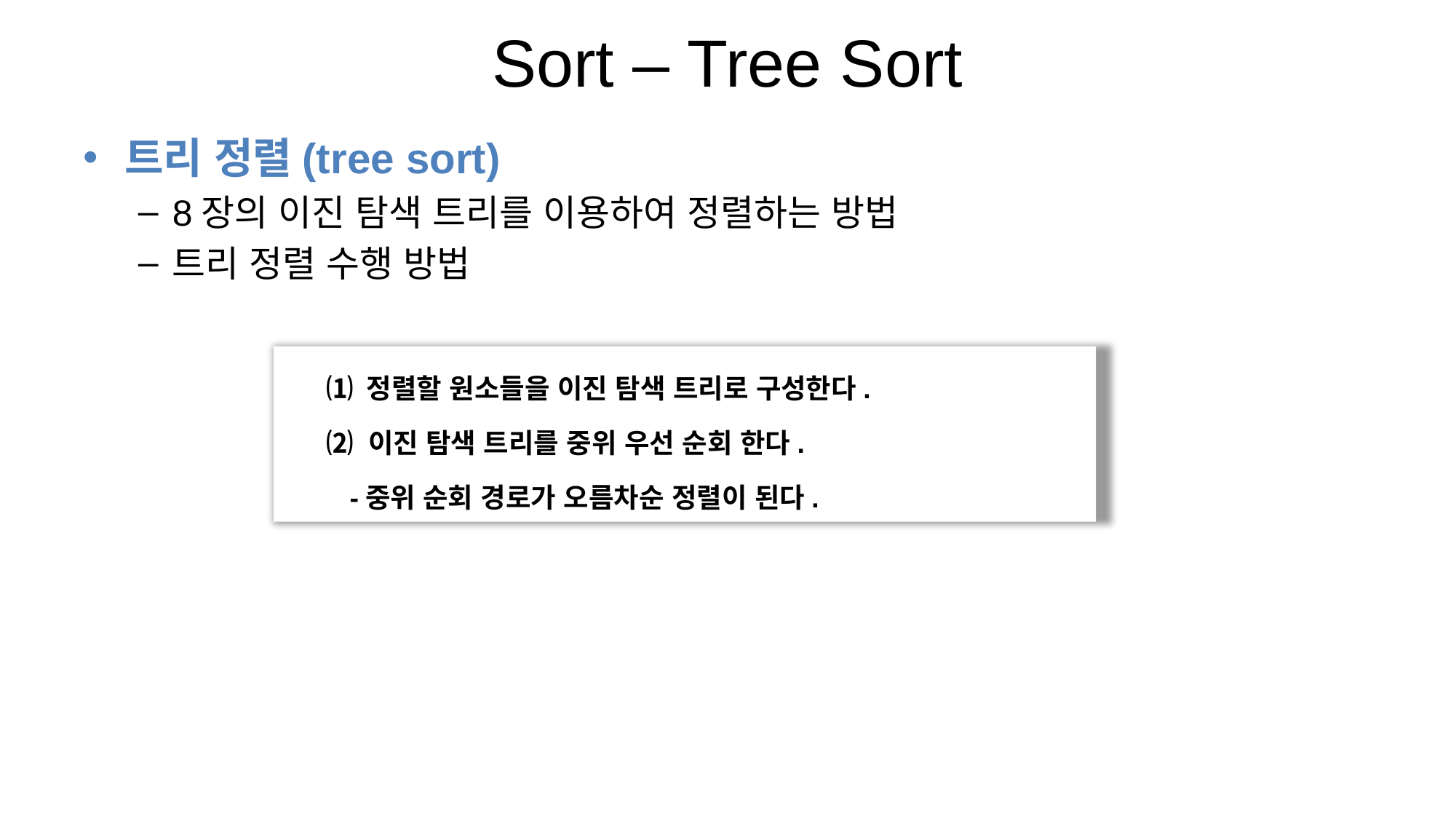

# Sort – Tree Sort
트리 정렬(tree sort)
8장의 이진 탐색 트리를 이용하여 정렬하는 방법
트리 정렬 수행 방법

⑴ 정렬할 원소들을 이진 탐색 트리로 구성한다.
⑵ 이진 탐색 트리를 중위 우선 순회 한다.
   -중위 순회 경로가 오름차순 정렬이 된다.